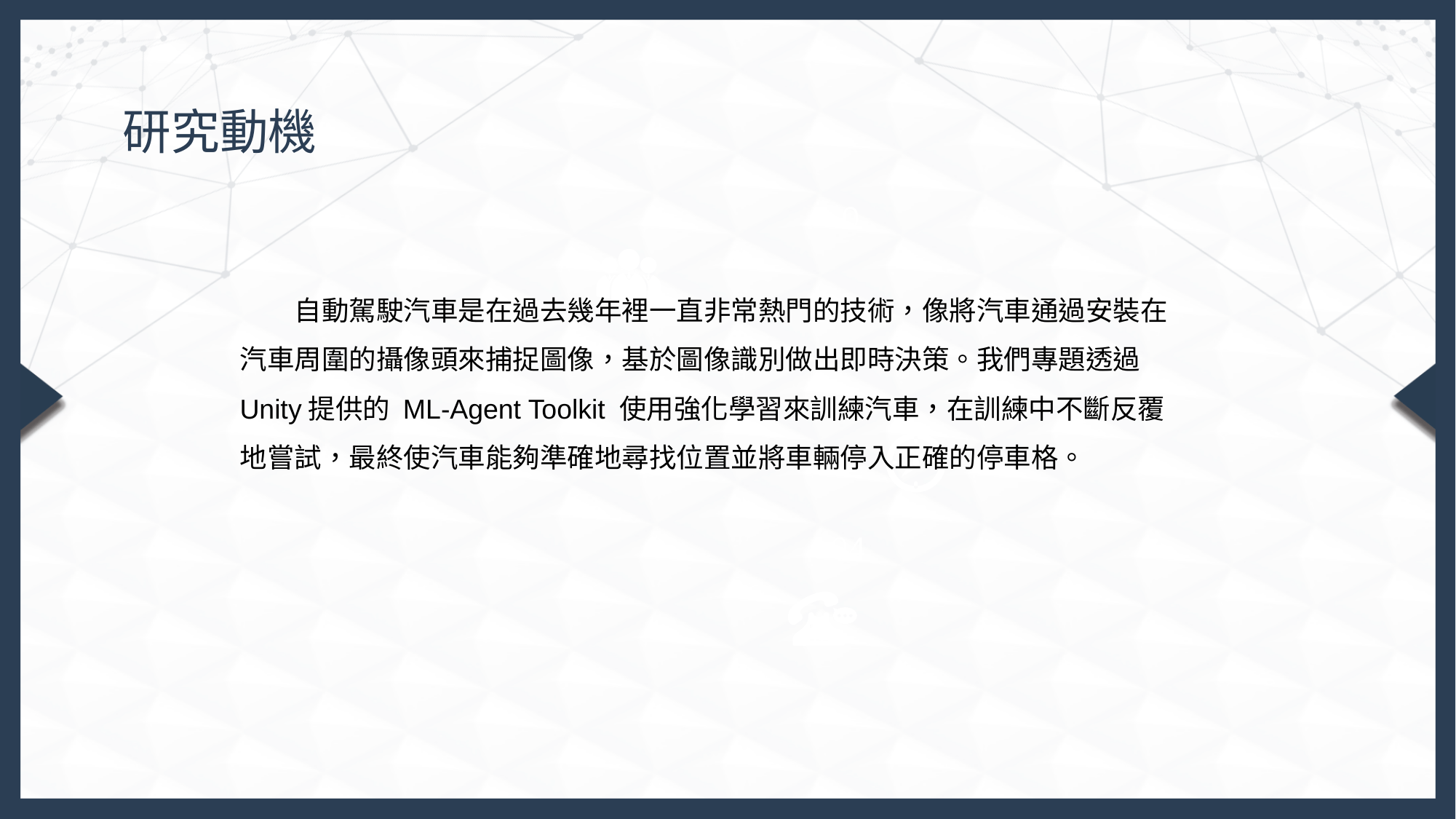

研究動機
0

自動駕駛汽車是在過去幾年裡一直非常熱門的技術，像將汽車通過安裝在汽車周圍的攝像頭來捕捉圖像，基於圖像識別做出即時決策。我們專題透過Unity提供的 ML-Agent Toolkit 使用強化學習來訓練汽車，在訓練中不斷反覆地嘗試，最終使汽車能夠準確地尋找位置並將車輛停入正確的停車格。

04